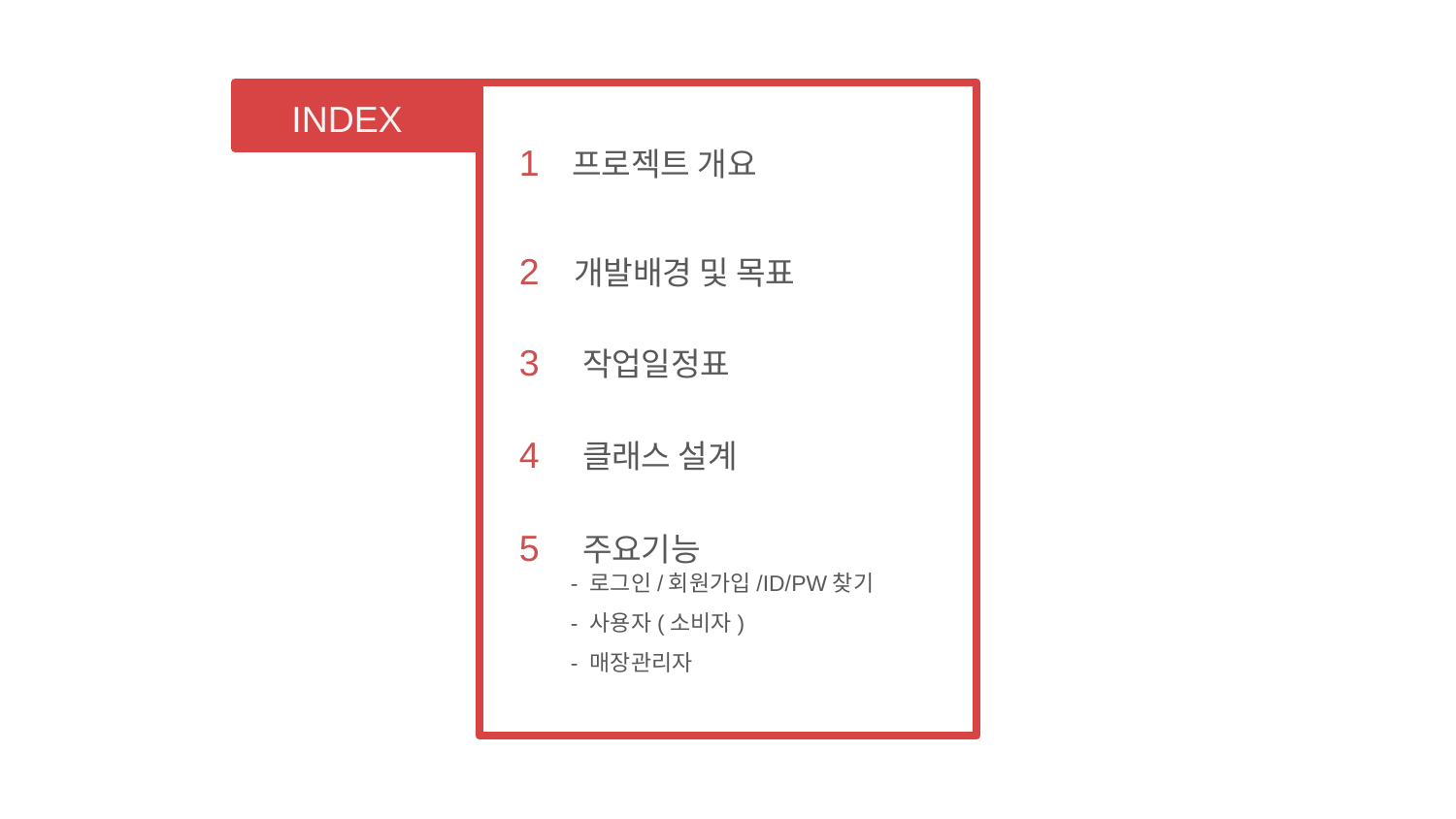

INDEX
1   프로젝트 개요
2   개발배경 및 목표
3   작업일정표
4   클래스 설계
5   주요기능
- 로그인/회원가입/ID/PW찾기
- 사용자(소비자)
- 매장관리자